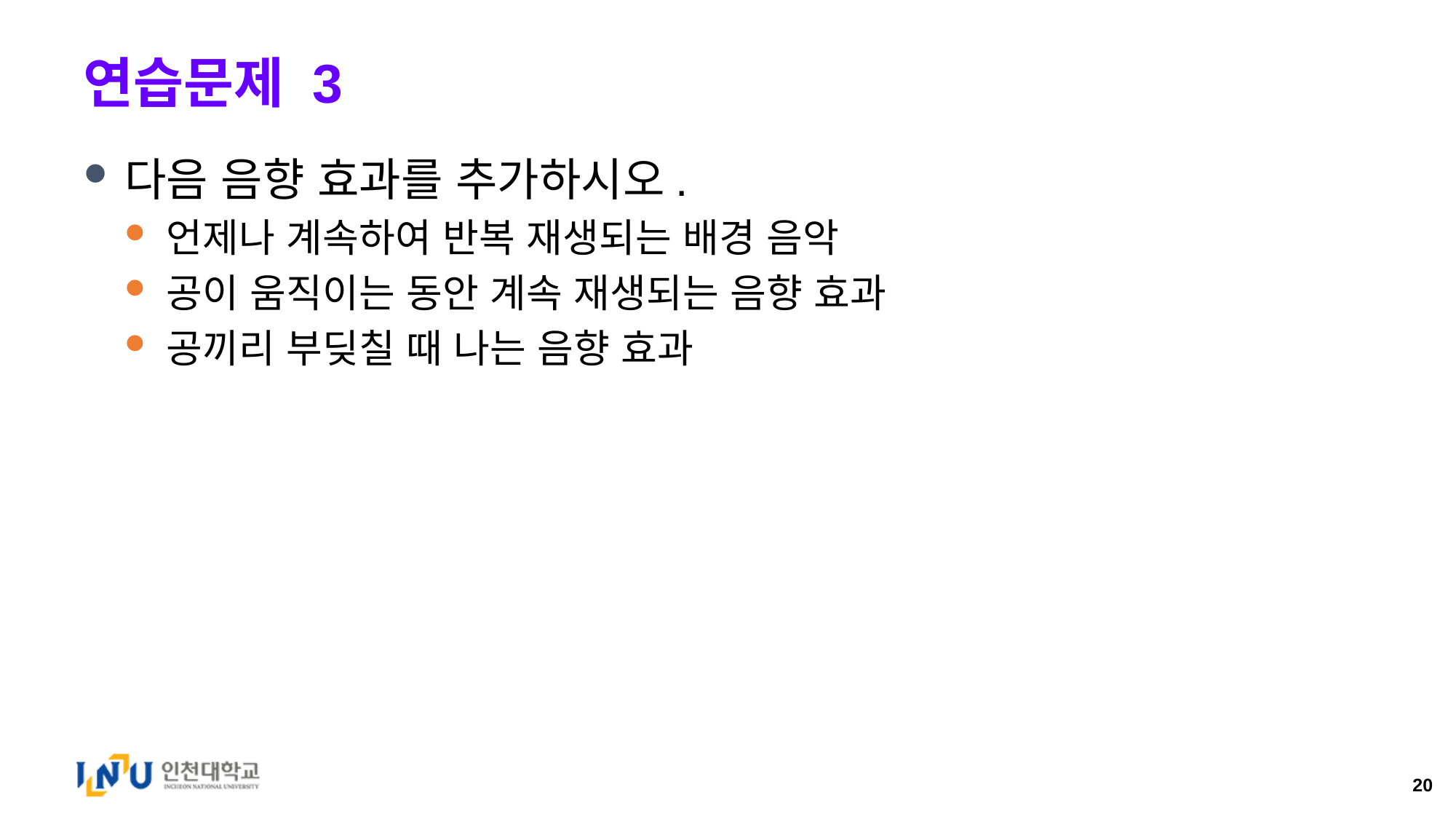

# 연습문제 3
다음 음향 효과를 추가하시오.
언제나 계속하여 반복 재생되는 배경 음악
공이 움직이는 동안 계속 재생되는 음향 효과
공끼리 부딪칠 때 나는 음향 효과
20